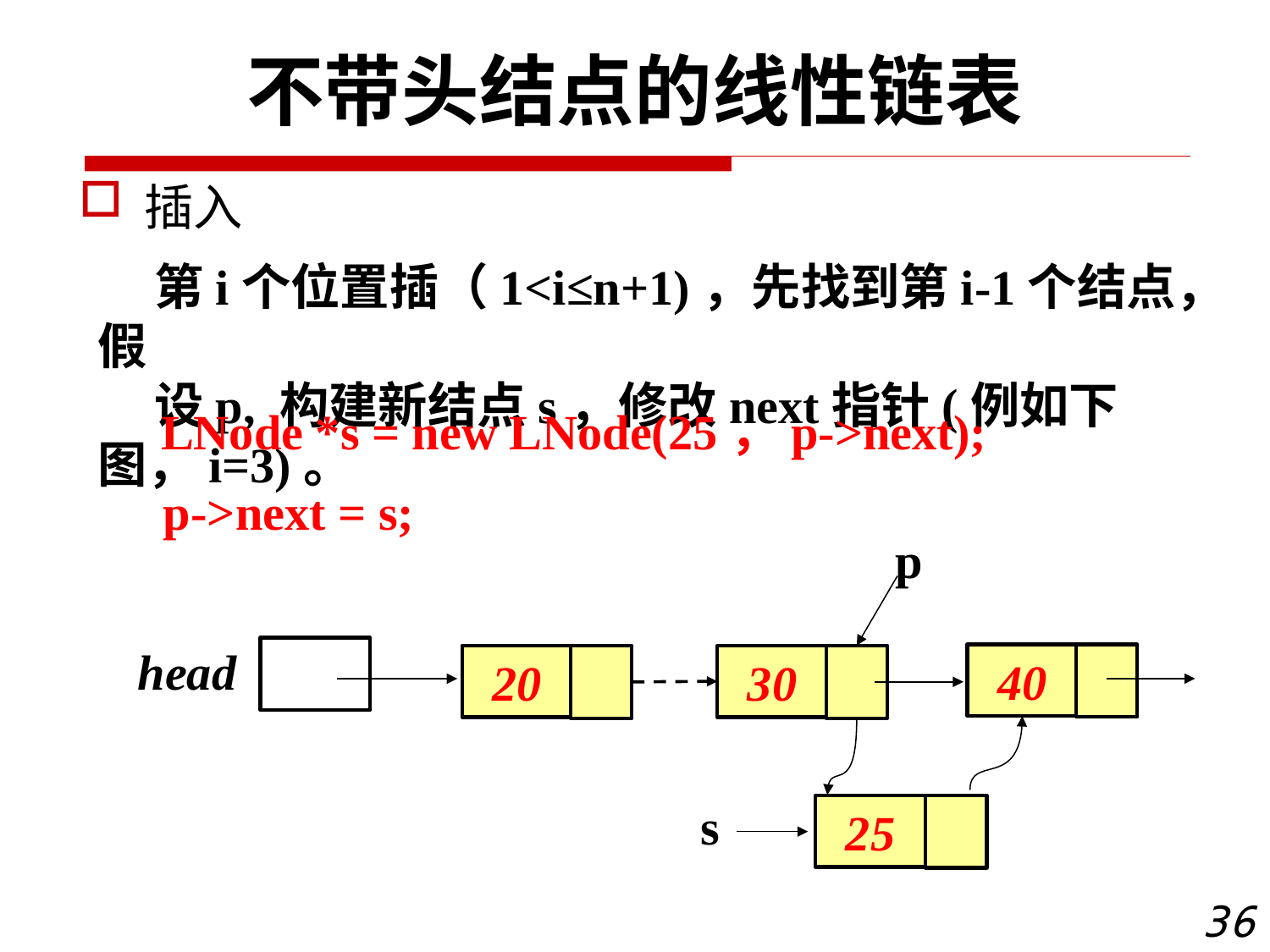

不带头结点的线性链表
插入
    第i个位置插（1<i≤n+1)，先找到第i-1个结点，假
    设p, 构建新结点s，修改next指针(例如下图，i=3)。
LNode *s = new LNode(25，p->next);

p->next = s;

p
head

40

30

20

25

s
36